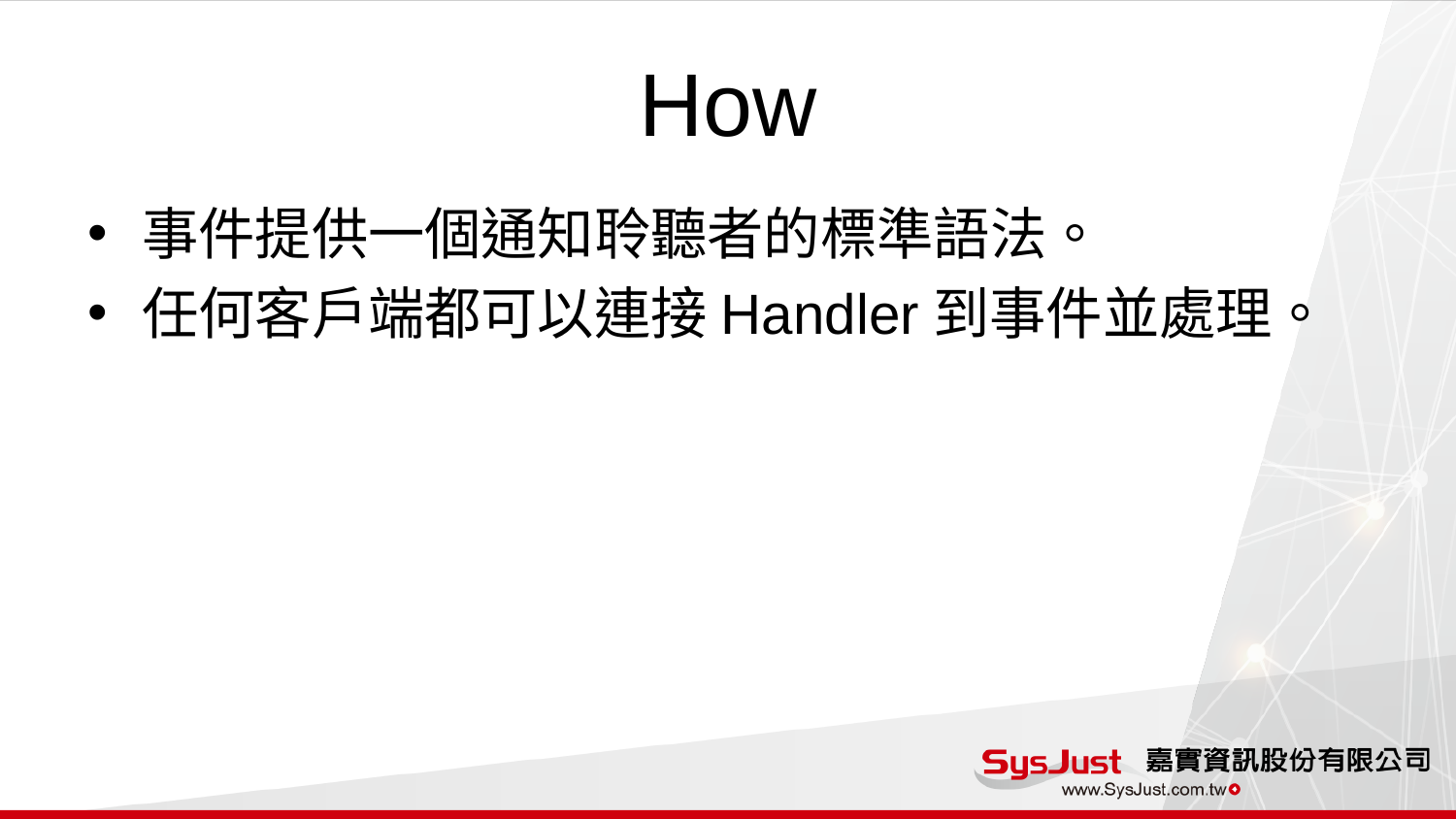

# How
事件提供一個通知聆聽者的標準語法。
任何客戶端都可以連接Handler到事件並處理。